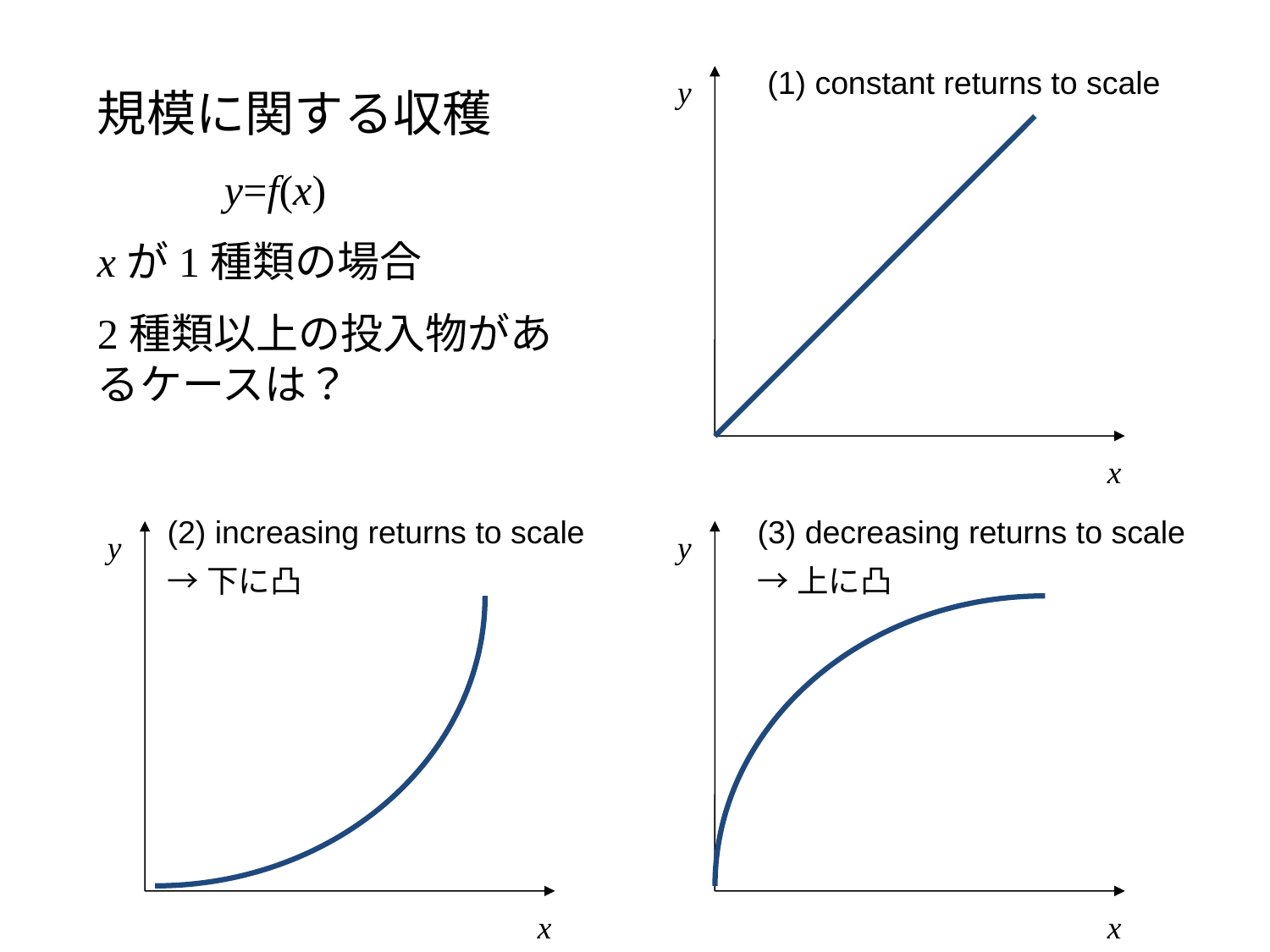

(1) constant returns to scale
y

規模に関する収穫
	y=f(x)
xが1種類の場合
2種類以上の投入物があるケースは？

x
(2) increasing returns to scale
→下に凸
(3) decreasing returns to scale
→上に凸
y

y

x
x